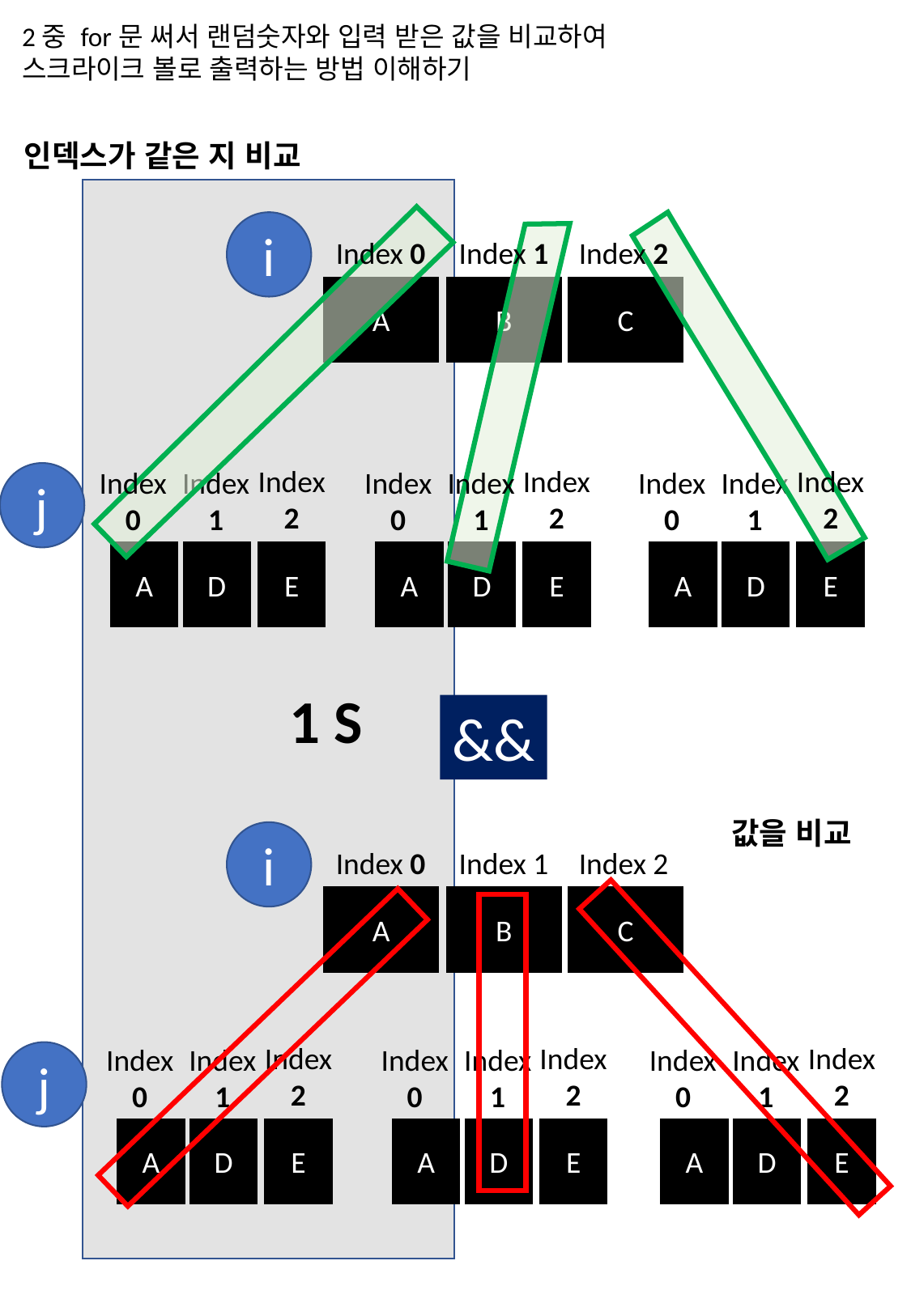

2중 for문 써서 랜덤숫자와 입력 받은 값을 비교하여
스크라이크 볼로 출력하는 방법 이해하기
인덱스가 같은 지 비교

i

Index 0
Index 1
Index 2
A
B
C
Index 2
Index 2
Index 2
Index 0
Index 1
Index 0
Index 1
Index 0
Index 1
j
A
D
E
A
D
E
A
D
E
1 S
&&
값을 비교
i
Index 0
Index 1
Index 2

A
B
C

Index 2
Index 0
Index 1
A
D
E
Index 2
Index 0
Index 1
A
D
E
Index 2
Index 0
Index 1
A
D
E
j